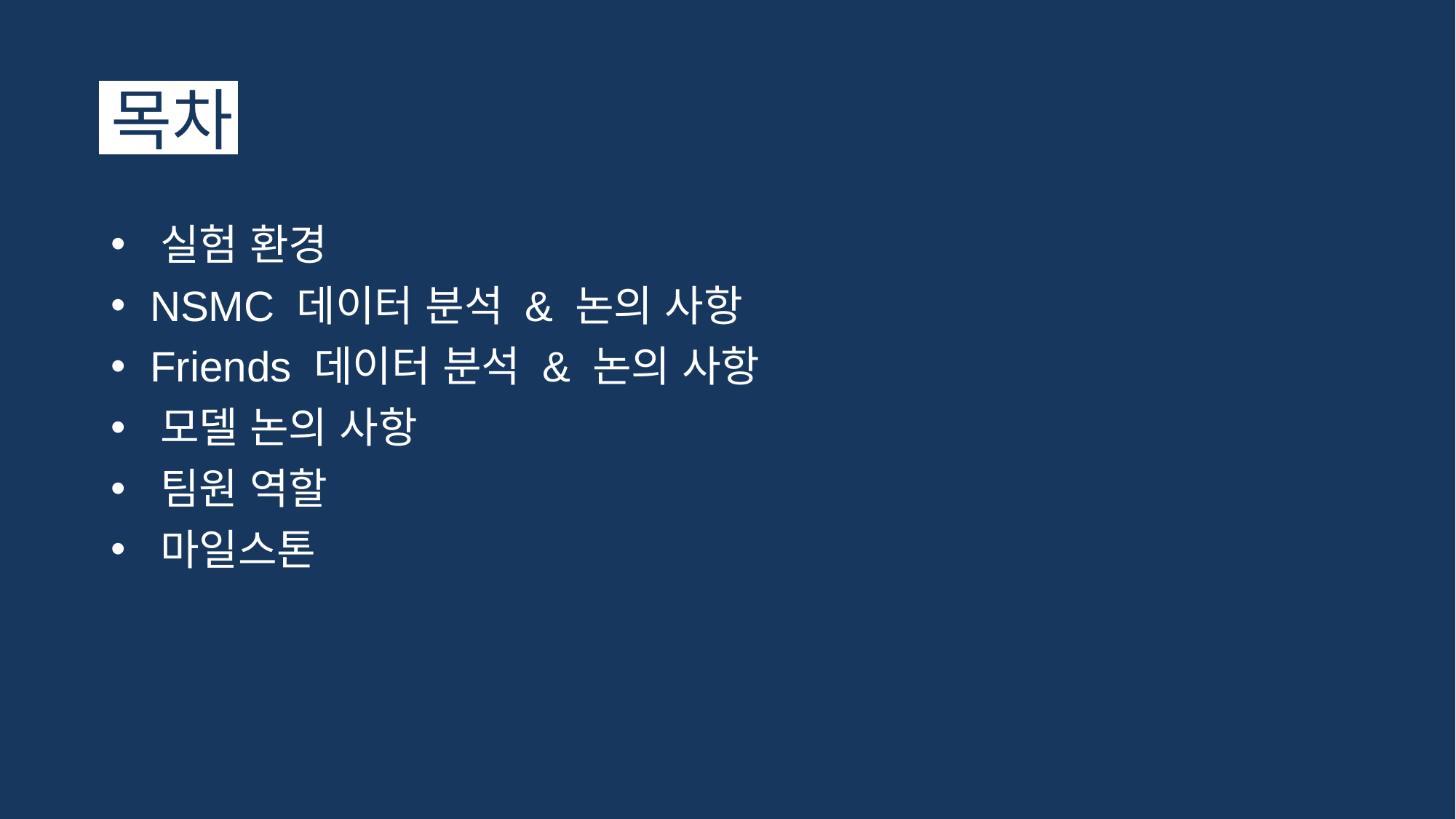

# 목차

 실험 환경
 NSMC 데이터 분석 & 논의 사항
 Friends 데이터 분석 & 논의 사항
 모델 논의 사항
 팀원 역할
 마일스톤